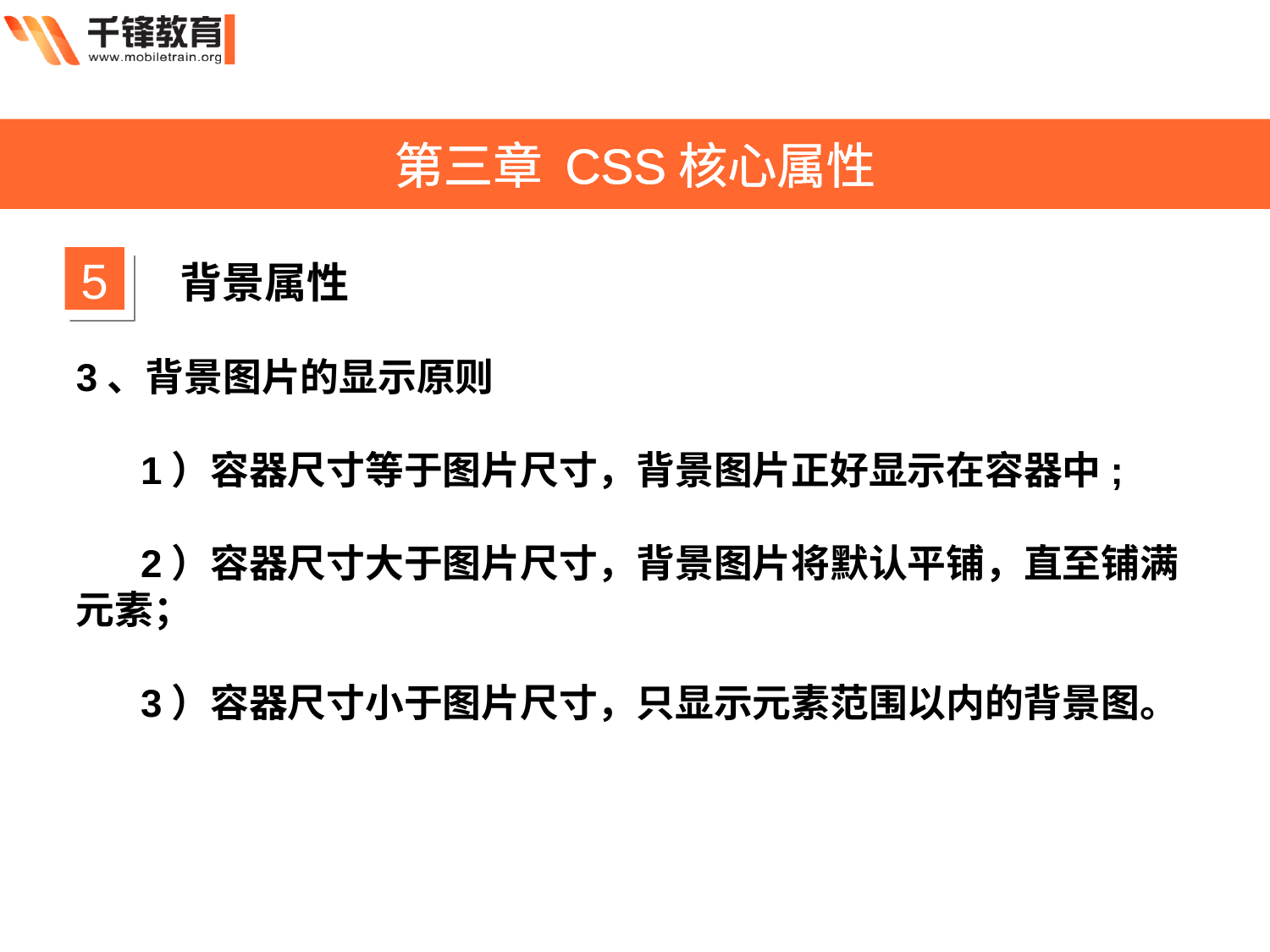

第三章 CSS核心属性
5

背景属性

3、背景图片的显示原则

      1）容器尺寸等于图片尺寸，背景图片正好显示在容器中;

      2）容器尺寸大于图片尺寸，背景图片将默认平铺，直至铺满元素；

      3）容器尺寸小于图片尺寸，只显示元素范围以内的背景图。